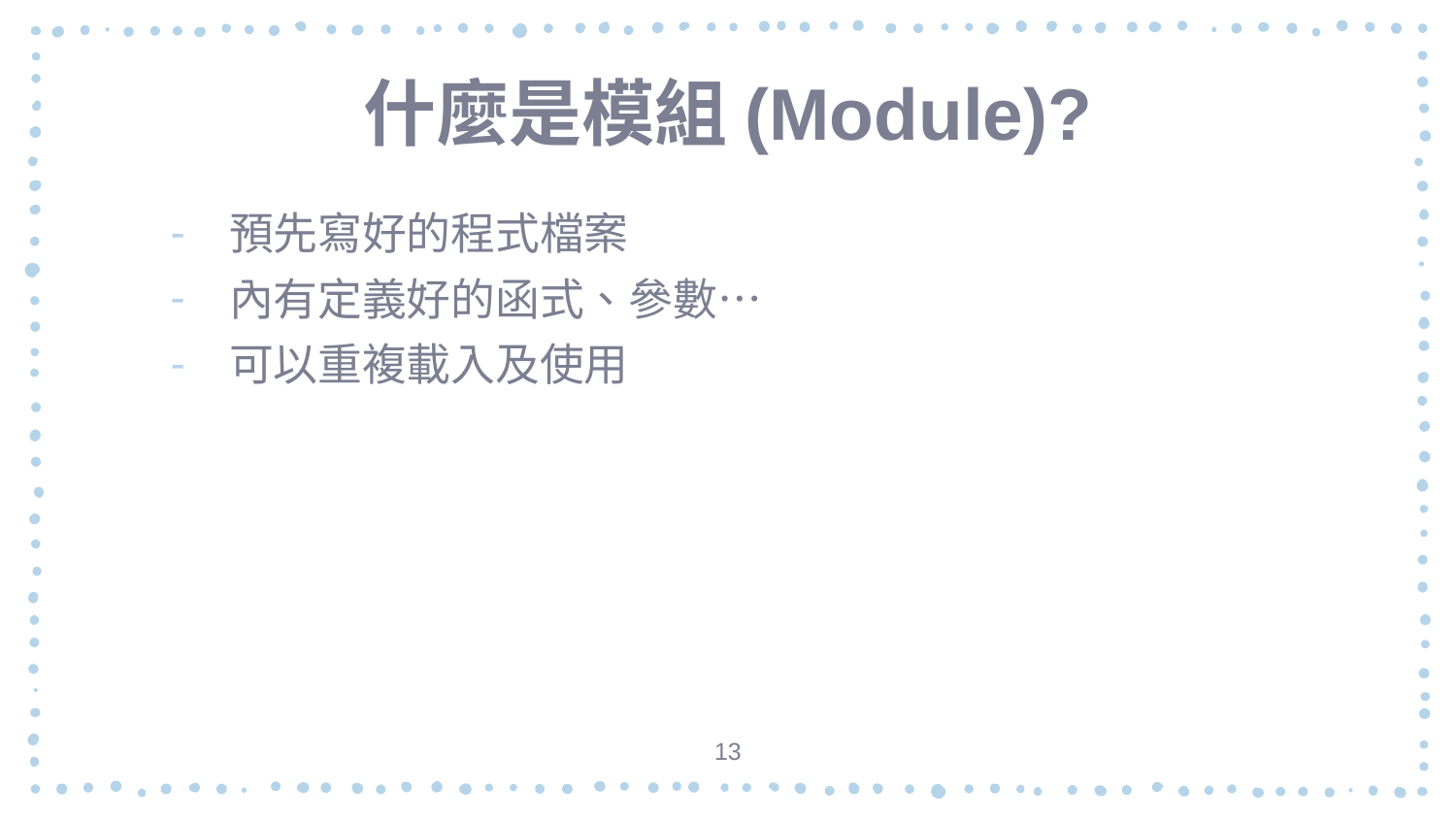

# 什麼是模組(Module)?
預先寫好的程式檔案
內有定義好的函式、參數…
可以重複載入及使用
13